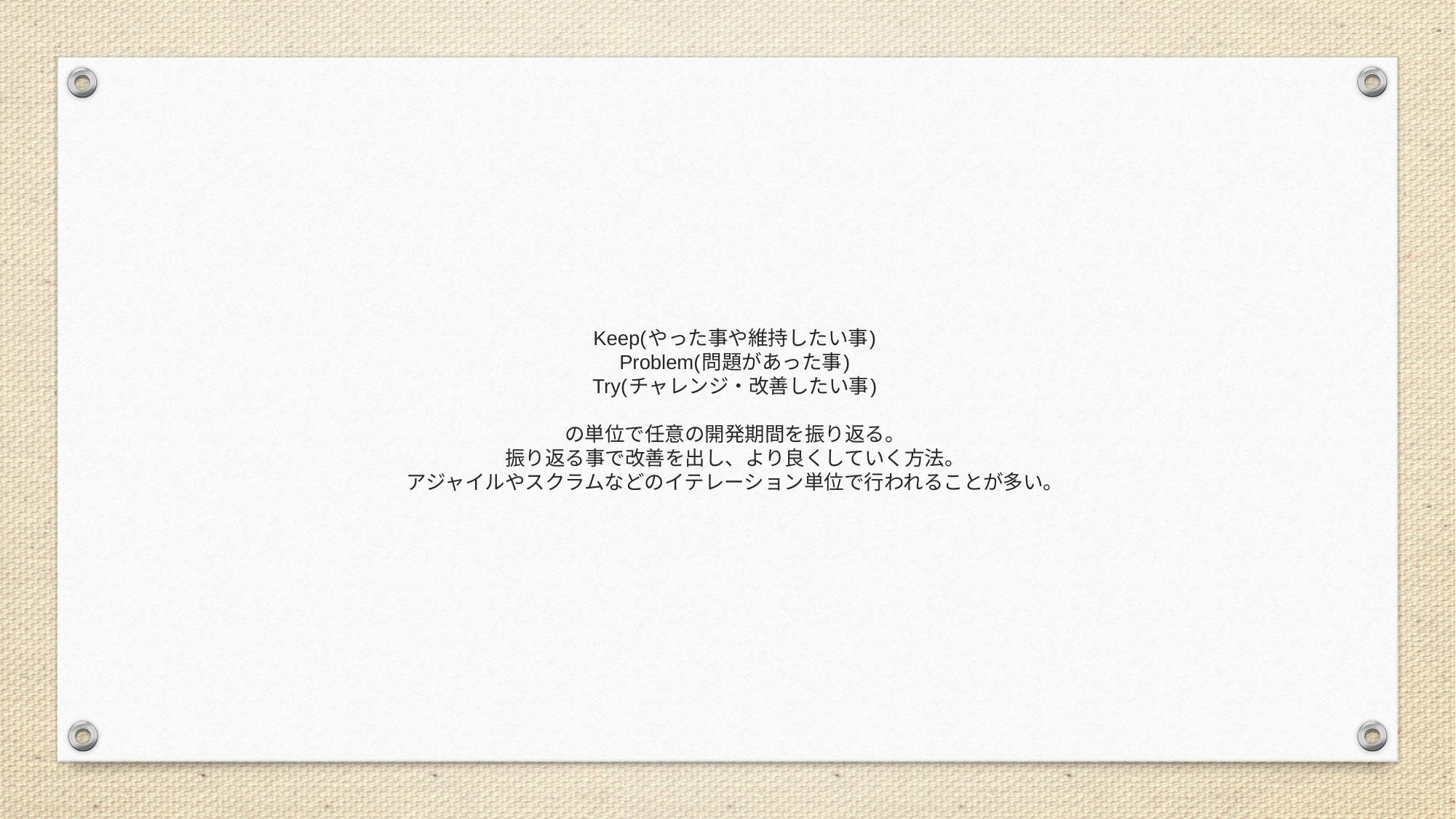

Keep(やった事や維持したい事)
Problem(問題があった事)
Try(チャレンジ・改善したい事)
の単位で任意の開発期間を振り返る。
振り返る事で改善を出し、より良くしていく方法。
アジャイルやスクラムなどのイテレーション単位で行われることが多い。